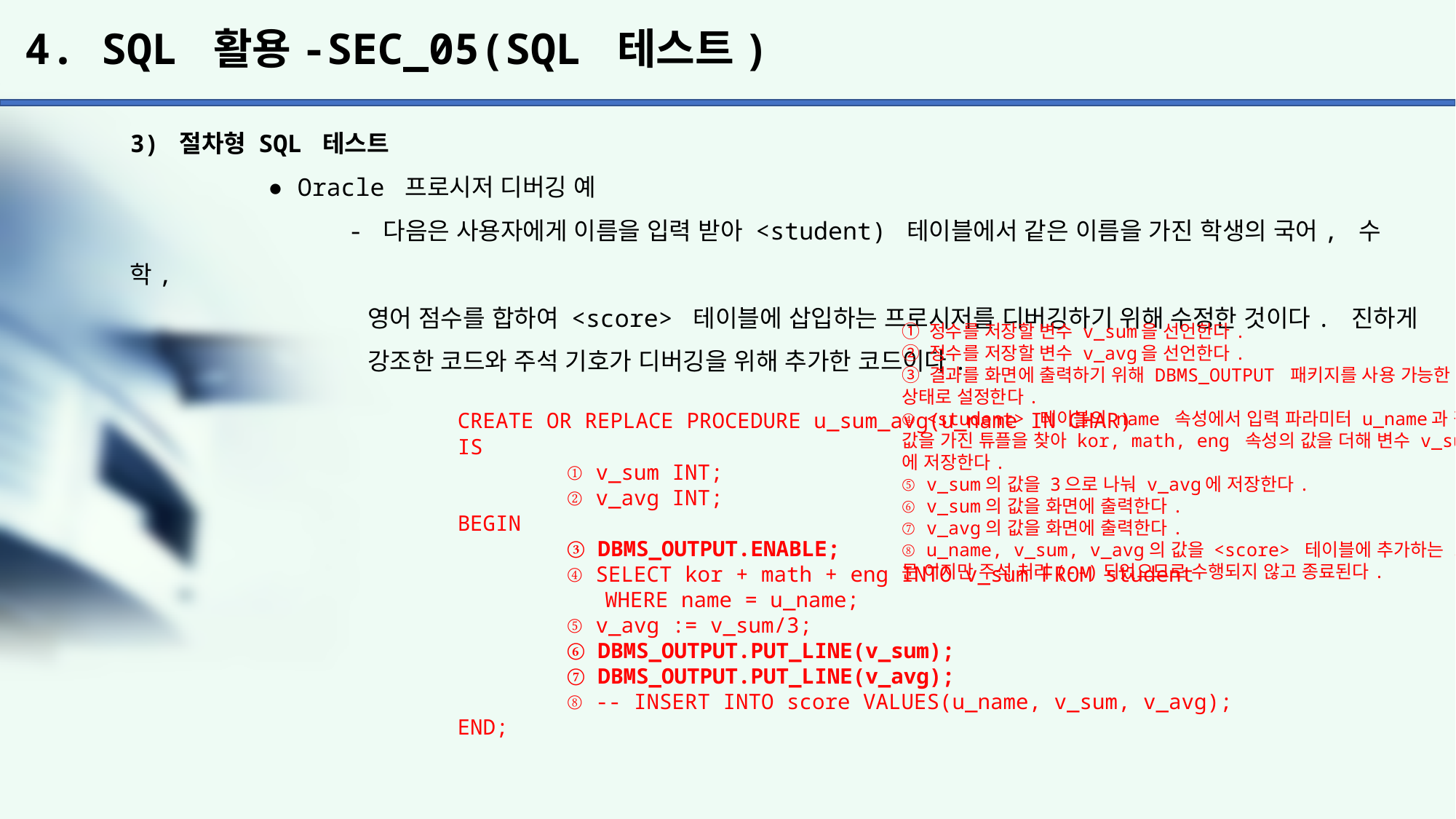

# 4. SQL 활용-SEC_05(SQL 테스트)
3) 절차형 SQL 테스트
	  ● Oracle 프로시저 디버깅 예
		- 다음은 사용자에게 이름을 입력 받아 <student) 테이블에서 같은 이름을 가진 학생의 국어, 수학,
		  영어 점수를 합하여 <score> 테이블에 삽입하는 프로시저를 디버깅하기 위해 수정한 것이다. 진하게
		  강조한 코드와 주석 기호가 디버깅을 위해 추가한 코드이다.

			CREATE OR REPLACE PROCEDURE u_sum_avg(u_name IN CHAR)
			IS
				① v_sum INT;
				② v_avg INT;
			BEGIN
				③ DBMS_OUTPUT.ENABLE;
				④ SELECT kor + math + eng INTO v_sum FROM student
				   WHERE name = u_name;
				⑤ v_avg := v_sum/3;
				⑥ DBMS_OUTPUT.PUT_LINE(v_sum);
				⑦ DBMS_OUTPUT.PUT_LINE(v_avg);
				⑧ -- INSERT INTO score VALUES(u_name, v_sum, v_avg);
			END;

① 정수를 저장할 변수 v_sum을 선언한다.
② 정수를 저장할 변수 v_avg을 선언한다.
③ 결과를 화면에 출력하기 위해 DBMS_OUTPUT 패키지를 사용 가능한 상태로 설정한다.
④ <student> 테이블의 name 속성에서 입력 파라미터 u_name과 같은 값을 가진 튜플을 찾아 kor, math, eng 속성의 값을 더해 변수 v_sum 에 저장한다.
⑤ v_sum의 값을 3으로 나눠 v_avg에 저장한다.
⑥ v_sum의 값을 화면에 출력한다.
⑦ v_avg의 값을 화면에 출력한다.
⑧ u_name, v_sum, v_avg의 값을 <score> 테이블에 추가하는 SQL문 이지만 주석 처리(--)되었으므로 수행되지 않고 종료된다.